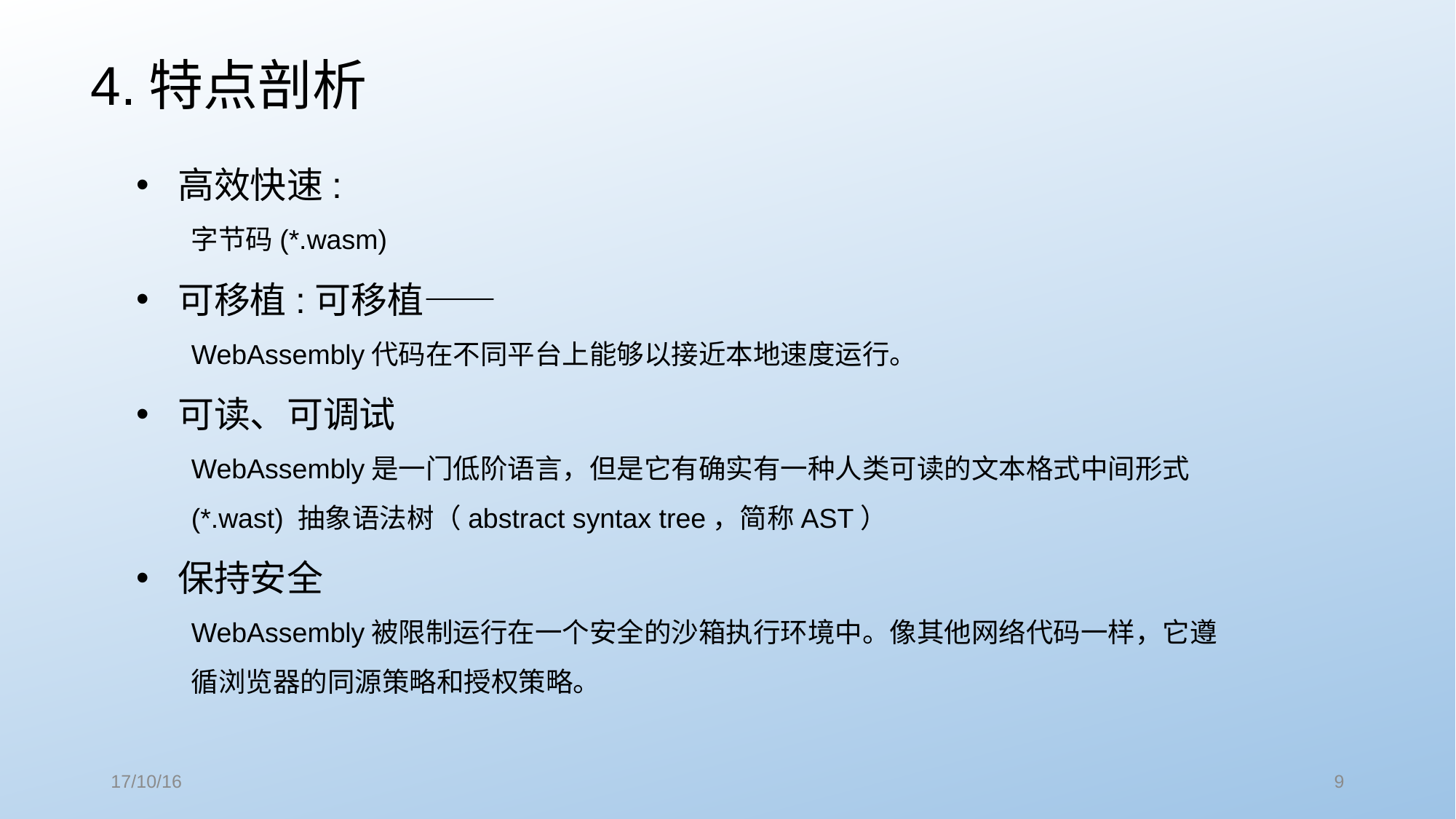

4.特点剖析
高效快速:
字节码(*.wasm)
可移植:可移植——
WebAssembly代码在不同平台上能够以接近本地速度运行。
可读、可调试
WebAssembly是一门低阶语言，但是它有确实有一种人类可读的文本格式中间形式(*.wast) 抽象语法树（abstract syntax tree，简称AST）
保持安全
WebAssembly被限制运行在一个安全的沙箱执行环境中。像其他网络代码一样，它遵循浏览器的同源策略和授权策略。
17/10/16
9